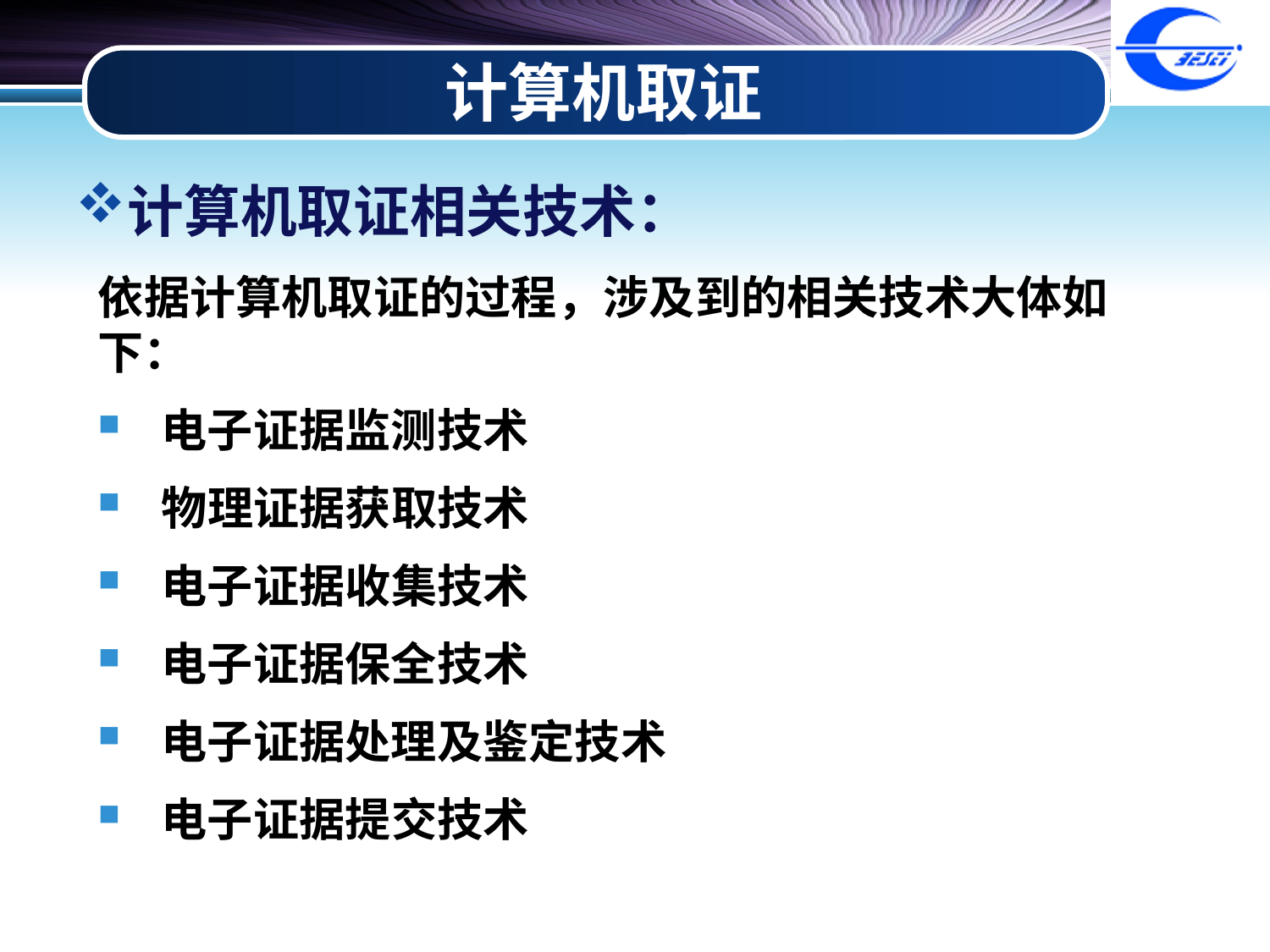

# 计算机取证
计算机取证相关技术：
依据计算机取证的过程，涉及到的相关技术大体如下：
电子证据监测技术
物理证据获取技术
电子证据收集技术
电子证据保全技术
电子证据处理及鉴定技术
电子证据提交技术